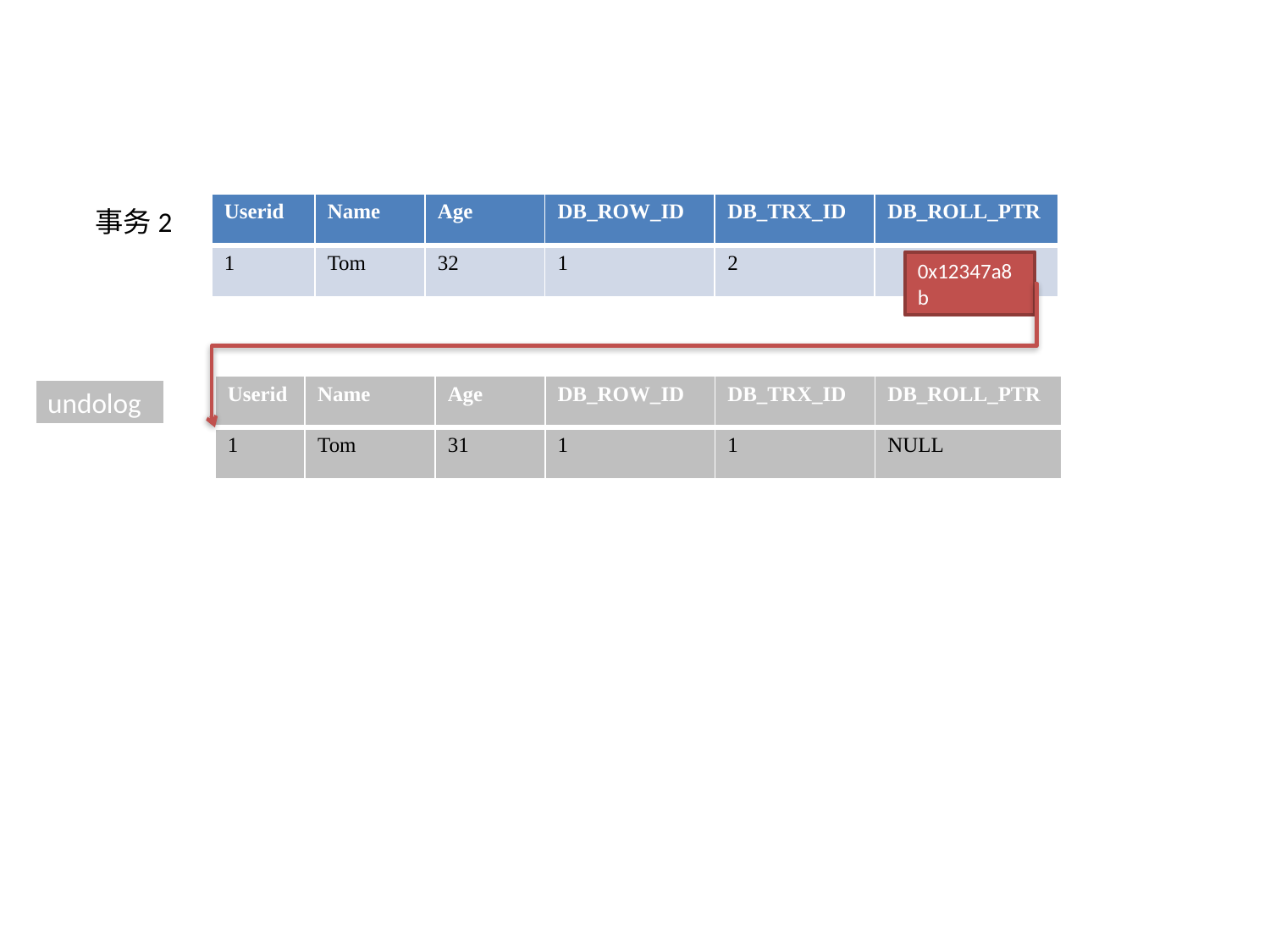

| Userid | Name | Age | DB\_ROW\_ID | DB\_TRX\_ID | DB\_ROLL\_PTR |
| --- | --- | --- | --- | --- | --- |
| 1 | Tom | 32 | 1 | 2 |  |
事务2
0x12347a8b
| Userid | Name | Age | DB\_ROW\_ID | DB\_TRX\_ID | DB\_ROLL\_PTR |
| --- | --- | --- | --- | --- | --- |
| 1 | Tom | 31 | 1 | 1 | NULL |
undolog